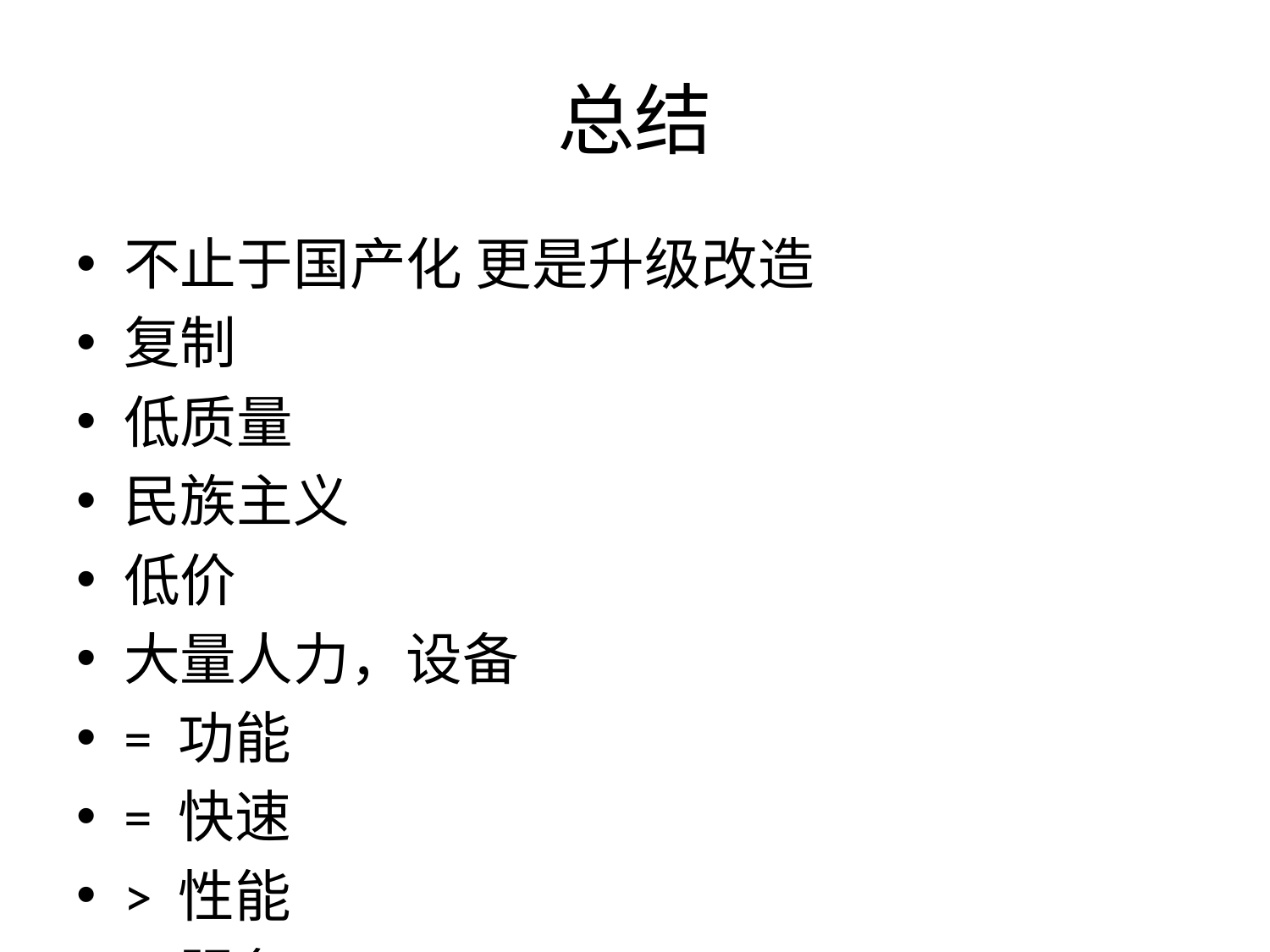

# 总结
不止于国产化 更是升级改造
复制
低质量
民族主义
低价
大量人力，设备
= 功能
= 快速
> 性能
> 服务
> 质保
< 高价格